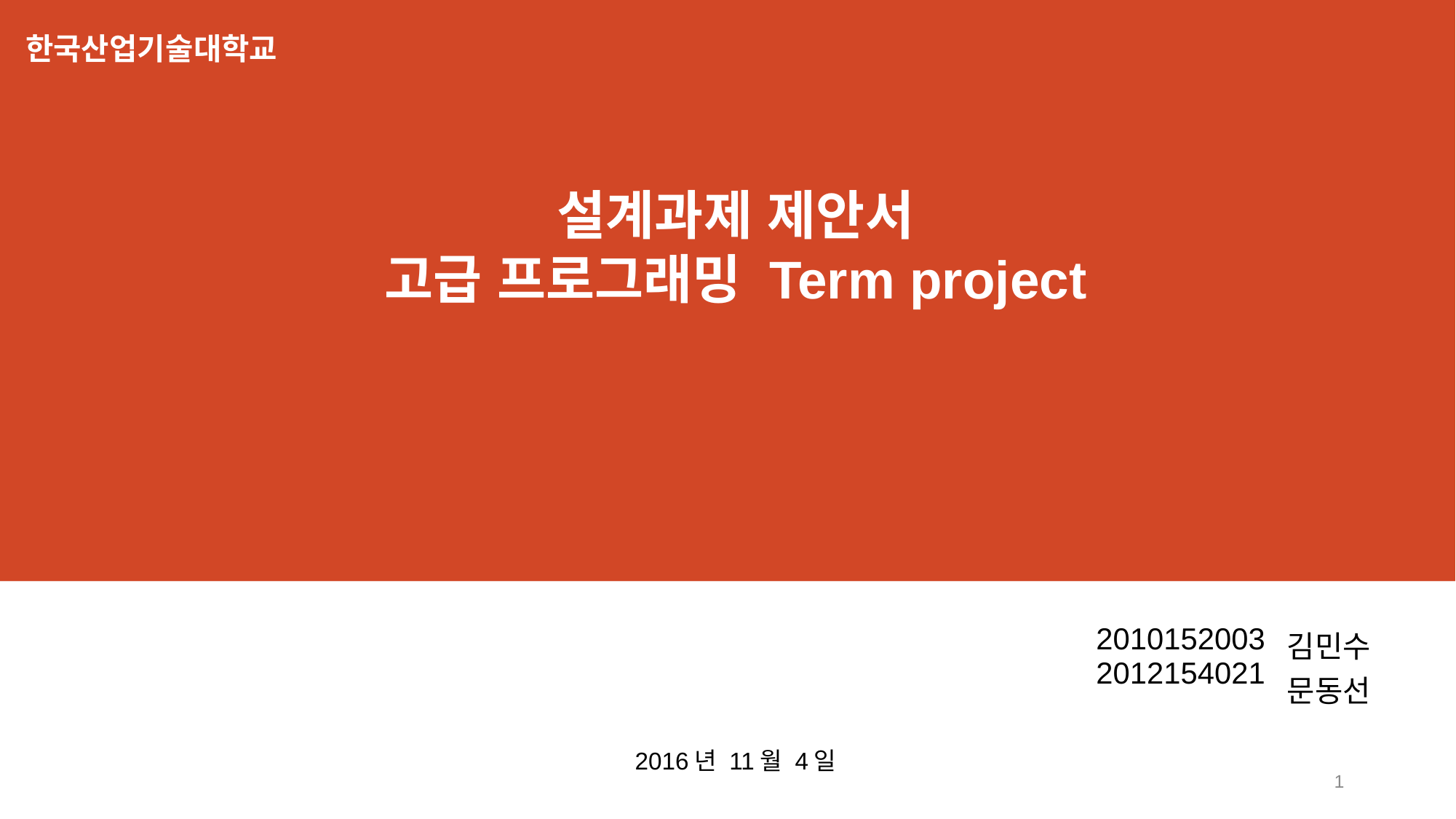

한국산업기술대학교

설계과제 제안서
고급 프로그래밍 Term project
|  |  |
| --- | --- |
|  |  |
| 2010152003 2012154021 | 김민수 문동선 |
|  |  |
|  |  |
|  |  |
2016년 11월 4일
1